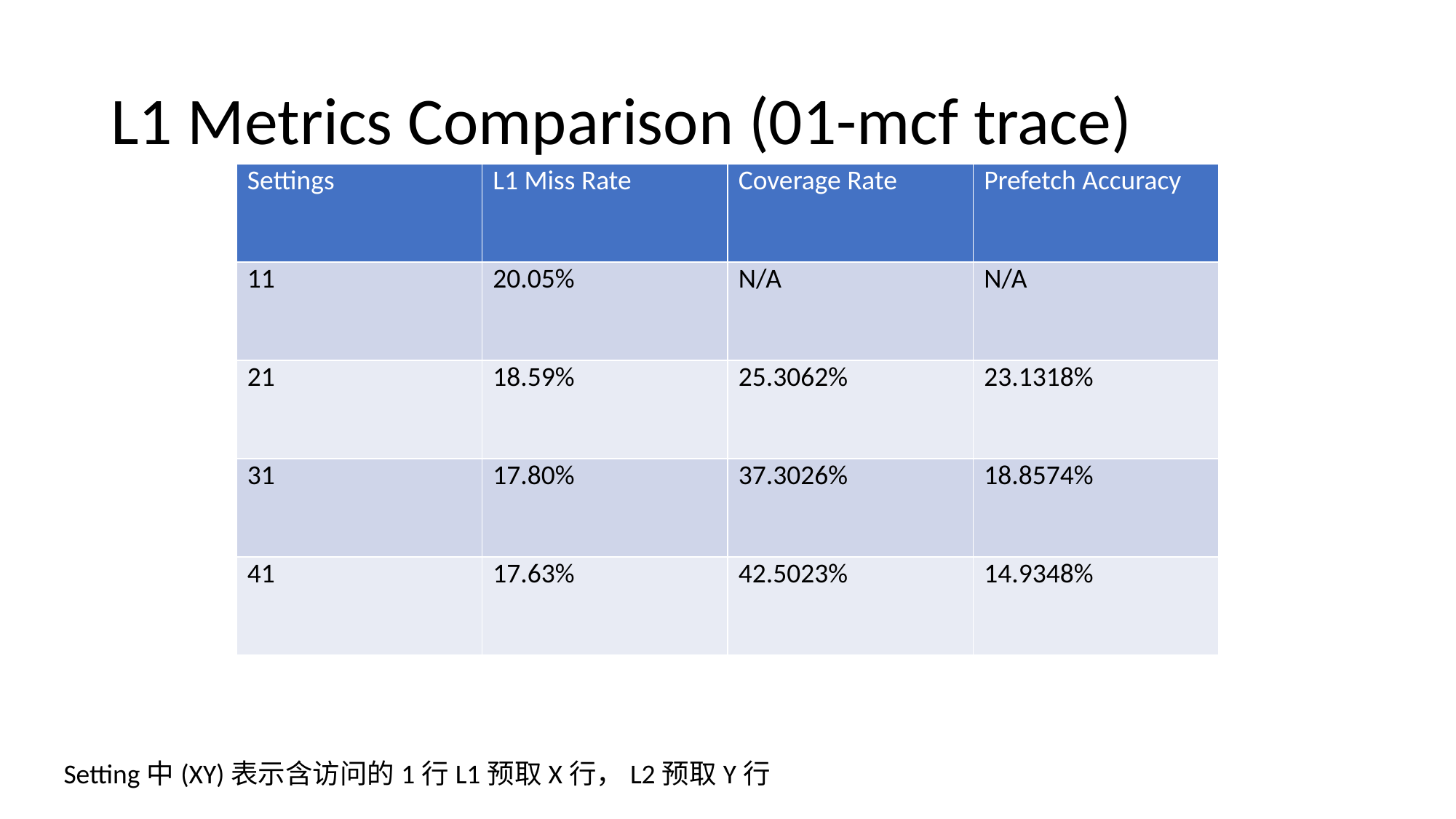

# L1 Metrics Comparison (01-mcf trace)
| Settings | L1 Miss Rate | Coverage Rate | Prefetch Accuracy |
| --- | --- | --- | --- |
| 11 | 20.05% | N/A | N/A |
| 21 | 18.59% | 25.3062% | 23.1318% |
| 31 | 17.80% | 37.3026% | 18.8574% |
| 41 | 17.63% | 42.5023% | 14.9348% |
Setting中(XY)表示含访问的1行L1预取X行，L2预取Y行